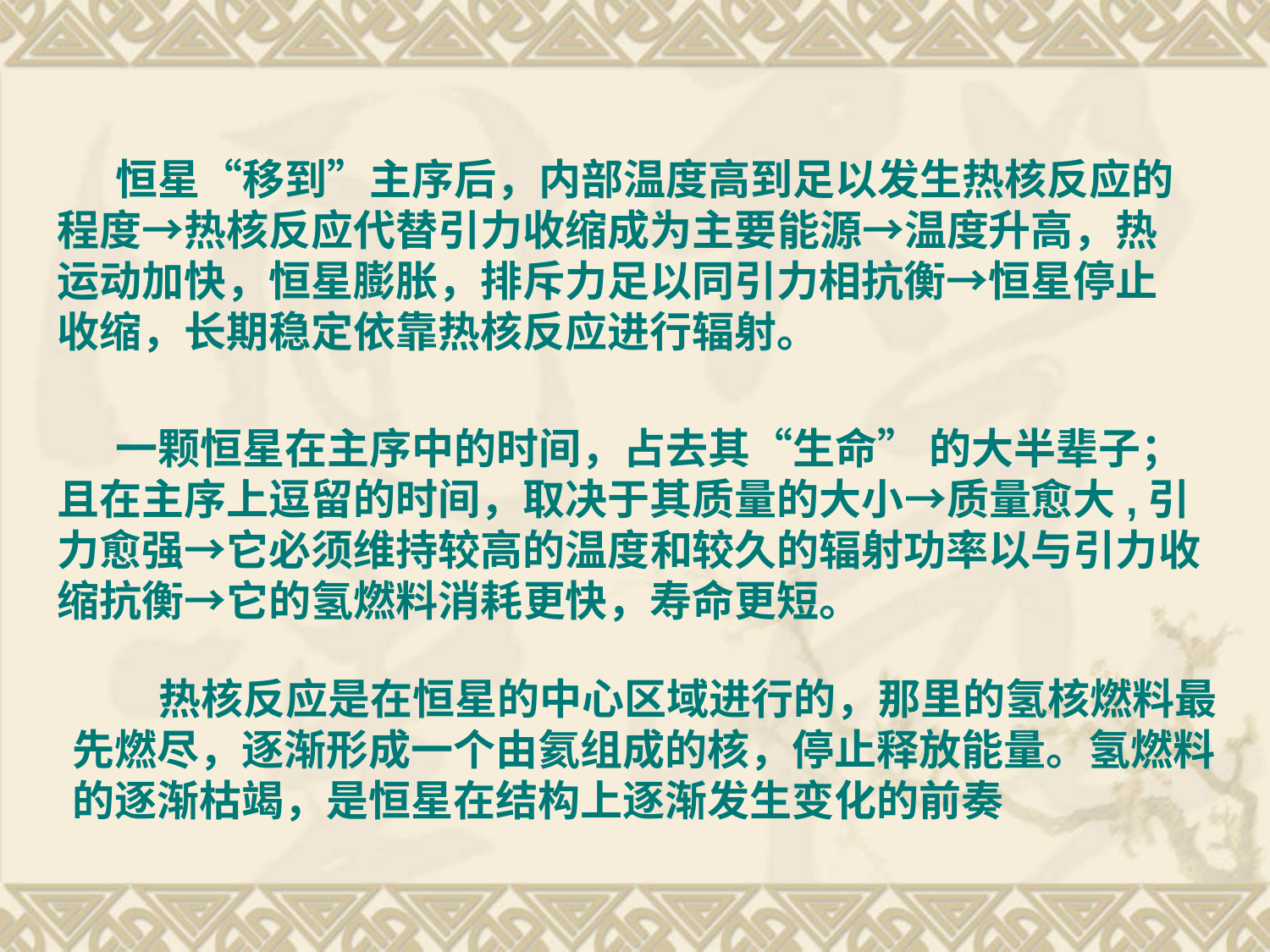

恒星“移到”主序后，内部温度高到足以发生热核反应的程度→热核反应代替引力收缩成为主要能源→温度升高，热运动加快，恒星膨胀，排斥力足以同引力相抗衡→恒星停止收缩，长期稳定依靠热核反应进行辐射。
       一颗恒星在主序中的时间，占去其“生命” 的大半辈子；且在主序上逗留的时间，取决于其质量的大小→质量愈大,引力愈强→它必须维持较高的温度和较久的辐射功率以与引力收缩抗衡→它的氢燃料消耗更快，寿命更短。

        热核反应是在恒星的中心区域进行的，那里的氢核燃料最先燃尽，逐渐形成一个由氦组成的核，停止释放能量。氢燃料的逐渐枯竭，是恒星在结构上逐渐发生变化的前奏